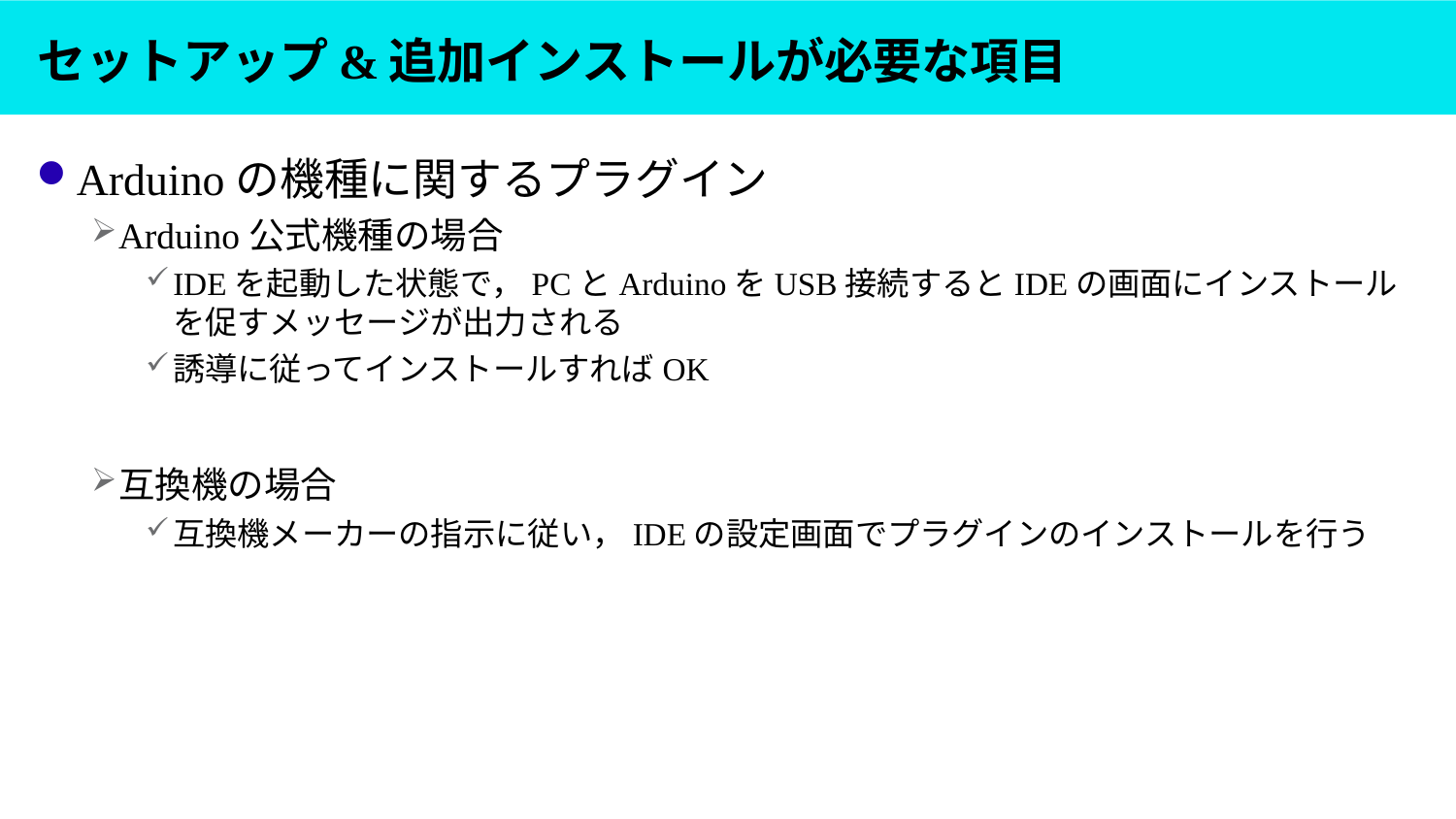

# セットアップ&追加インストールが必要な項目
Arduinoの機種に関するプラグイン
Arduino公式機種の場合
IDEを起動した状態で，PCとArduinoをUSB接続するとIDEの画面にインストールを促すメッセージが出力される
誘導に従ってインストールすればOK

互換機の場合
互換機メーカーの指示に従い，IDEの設定画面でプラグインのインストールを行う